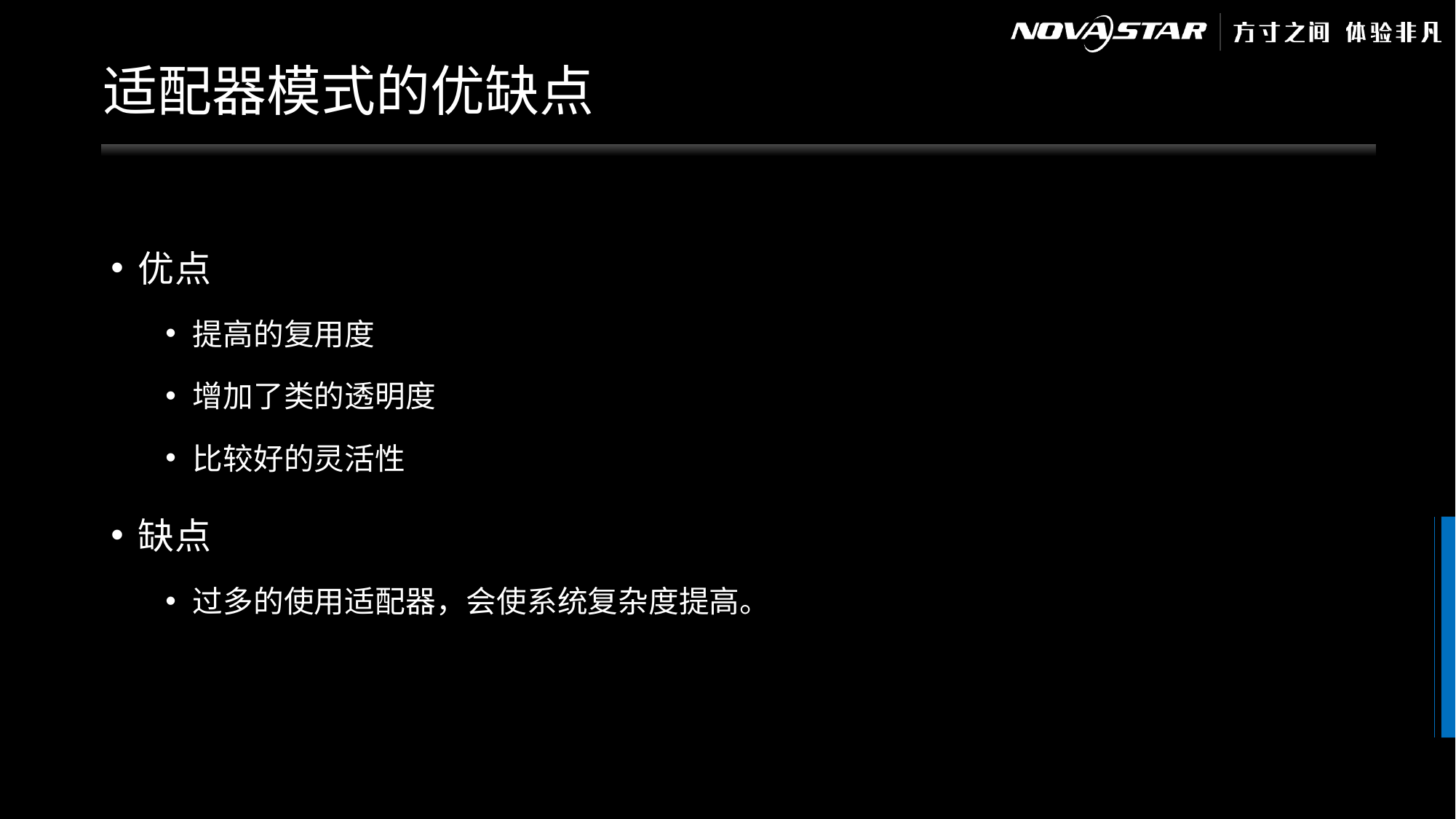

# 适配器模式的优缺点

优点
提高的复用度
增加了类的透明度
比较好的灵活性
缺点
过多的使用适配器，会使系统复杂度提高。